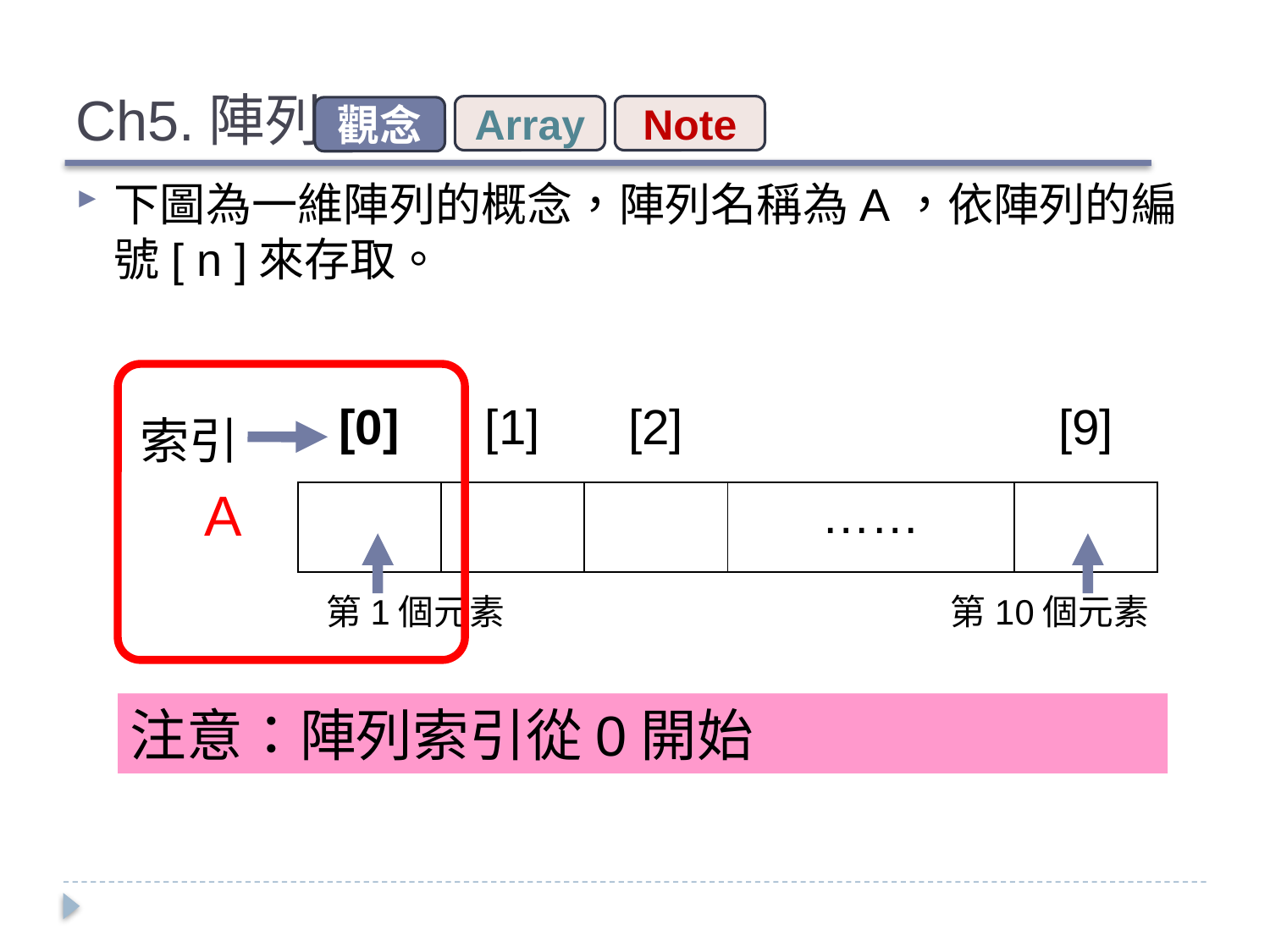

# Ch5.陣列
Array
Note
觀念
下圖為一維陣列的概念，陣列名稱為A，依陣列的編號[ n ]來存取。

| [0] | [1] | [2] |  |  | [9] |
| --- | --- | --- | --- | --- | --- |
|  |  |  | …… |  |  |
索引

      A

第1個元素                                                         第10個元素
注意：陣列索引從0開始